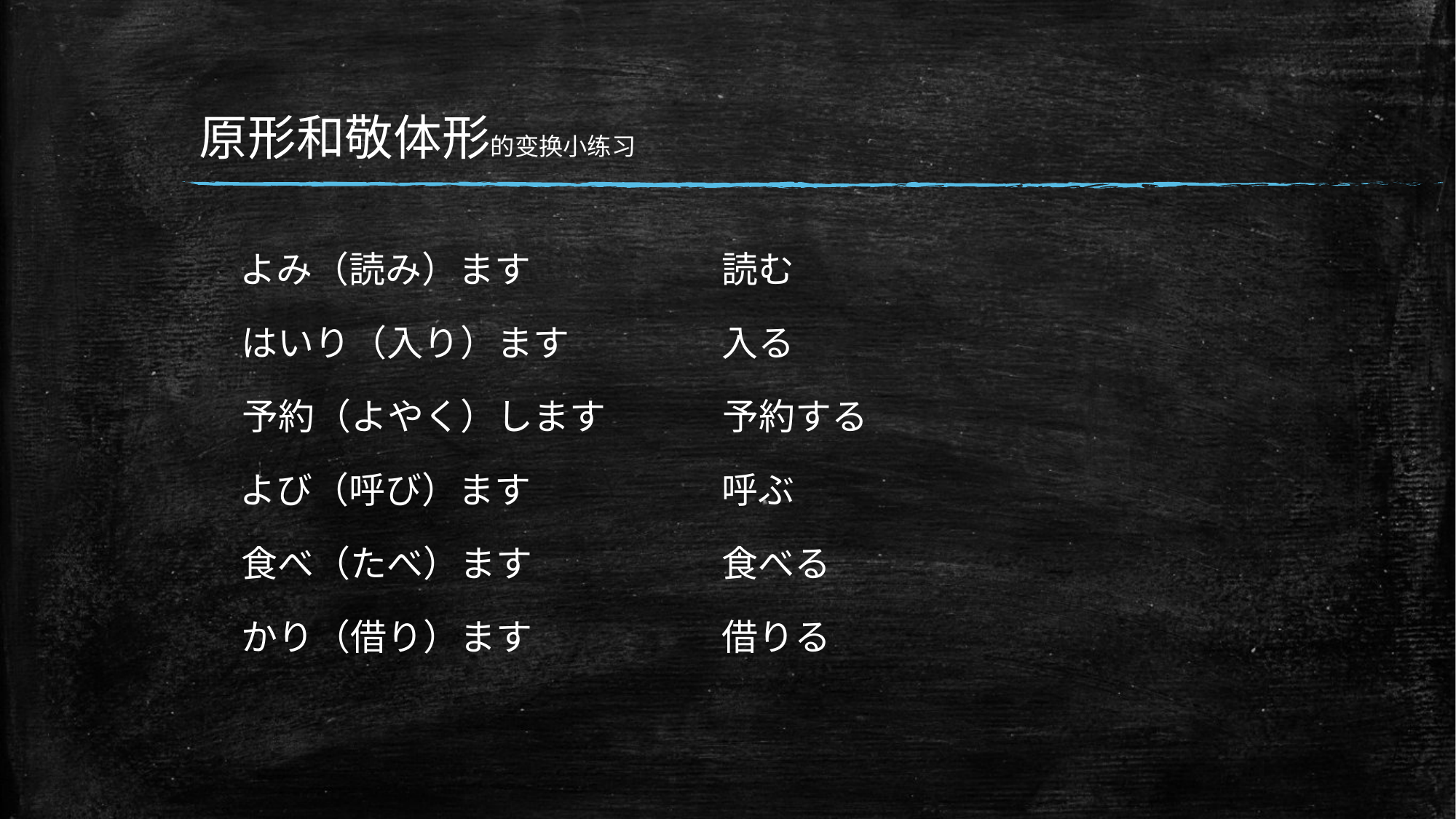

原形和敬体形的变换小练习
よみ（読み）ます
読む
はいり（入り）ます
入る
予約（よやく）します
予約する
よび（呼び）ます
呼ぶ
食べ（たべ）ます
食べる
借りる
かり（借り）ます